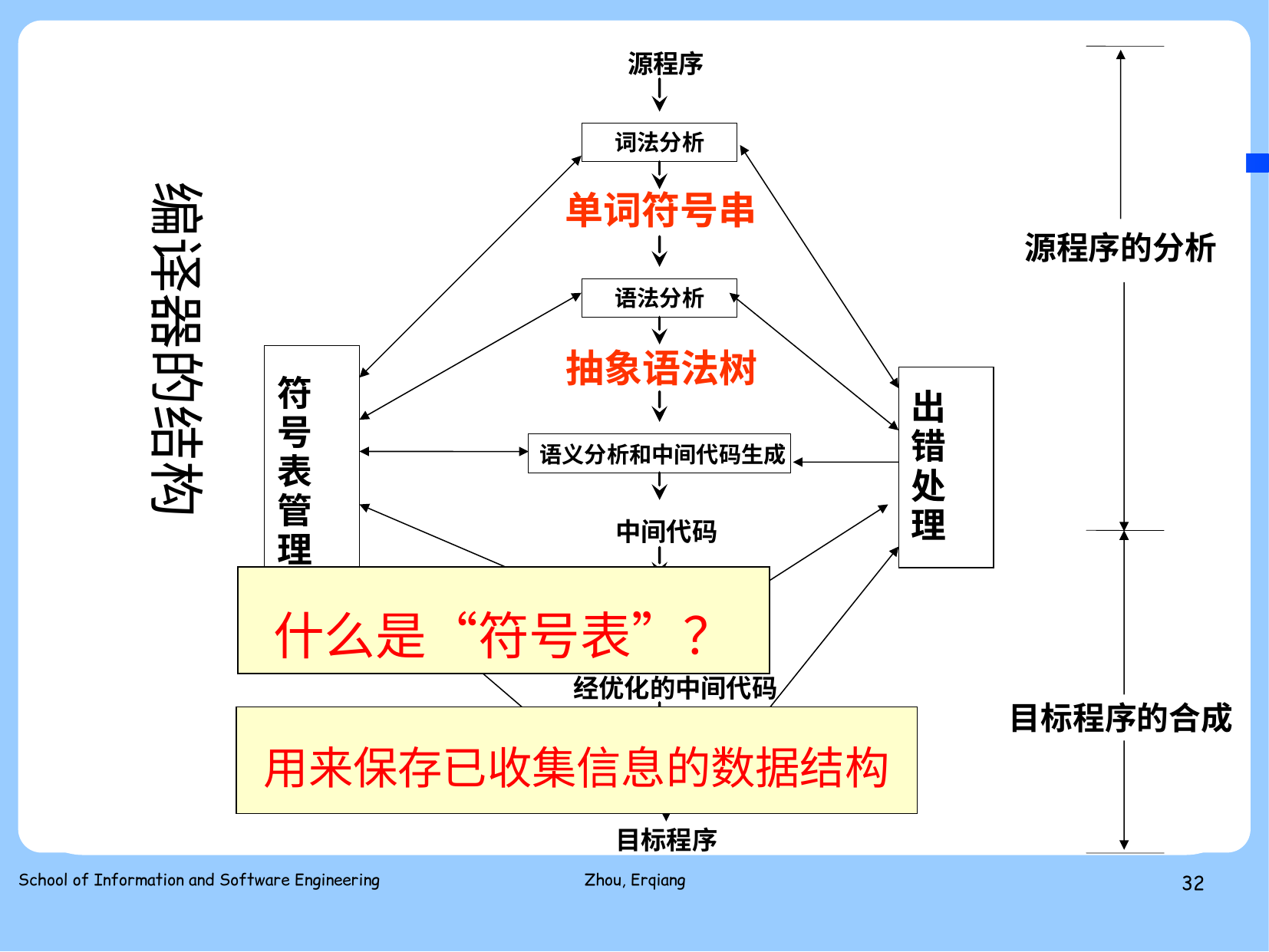

源程序

词法分析

编译器的结构
单词符号串
源程序的分析

语法分析

符
号
表
管
理
抽象语法树
出
错
处
理

语义分析和中间代码生成

中间代码

什么是“符号表”？

优化

经优化的中间代码
目标程序的合成

用来保存已收集信息的数据结构

代码生成

目标程序

School of Information and Software Engineering
Zhou, Erqiang
32